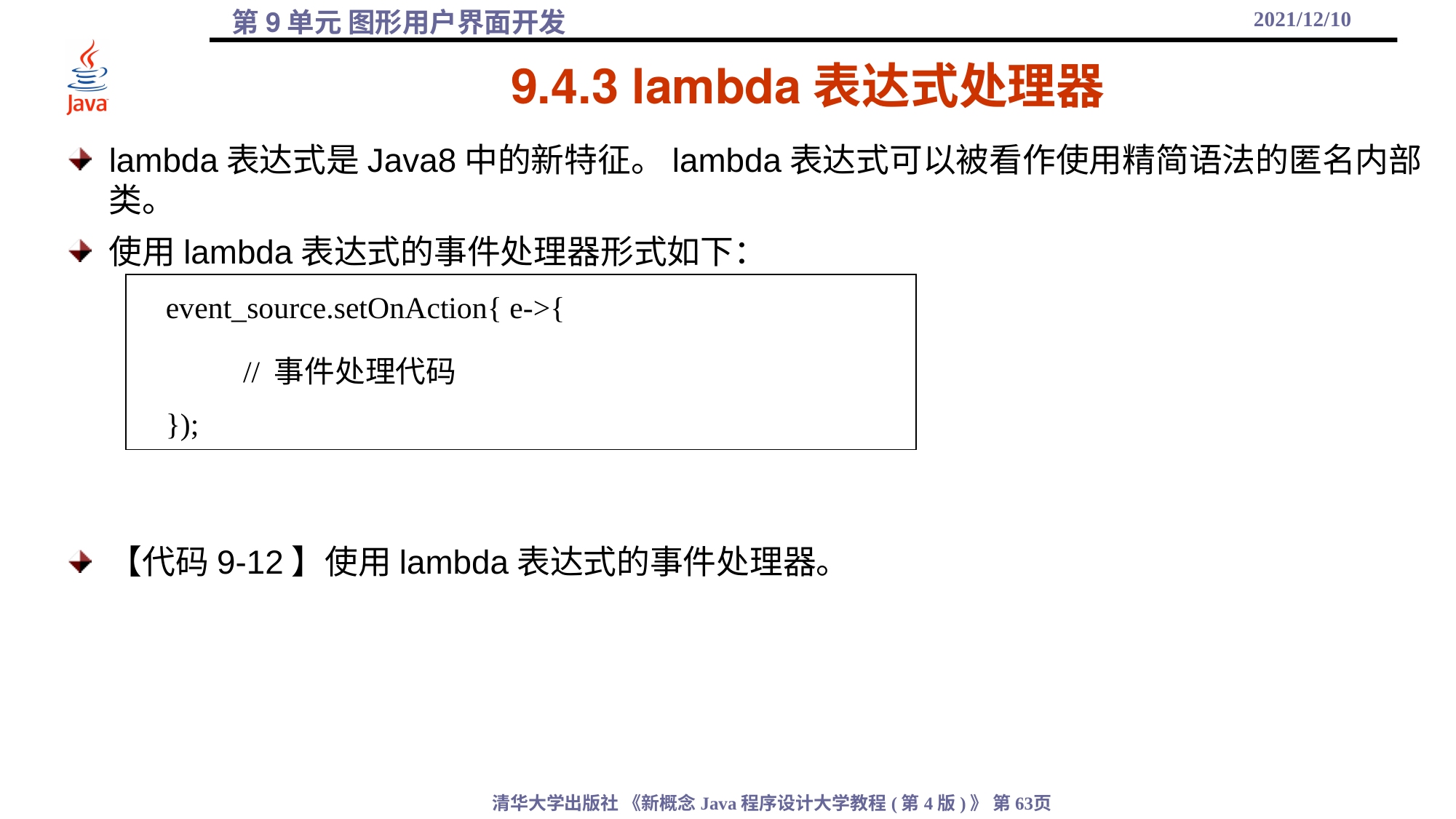

2021/12/10
# 9.4.3 lambda表达式处理器
lambda表达式是Java8中的新特征。lambda表达式可以被看作使用精简语法的匿名内部类。
使用lambda表达式的事件处理器形式如下：

【代码9-12】使用lambda表达式的事件处理器。
| event\_source.setOnAction{ e->{ // 事件处理代码 }); |
| --- |